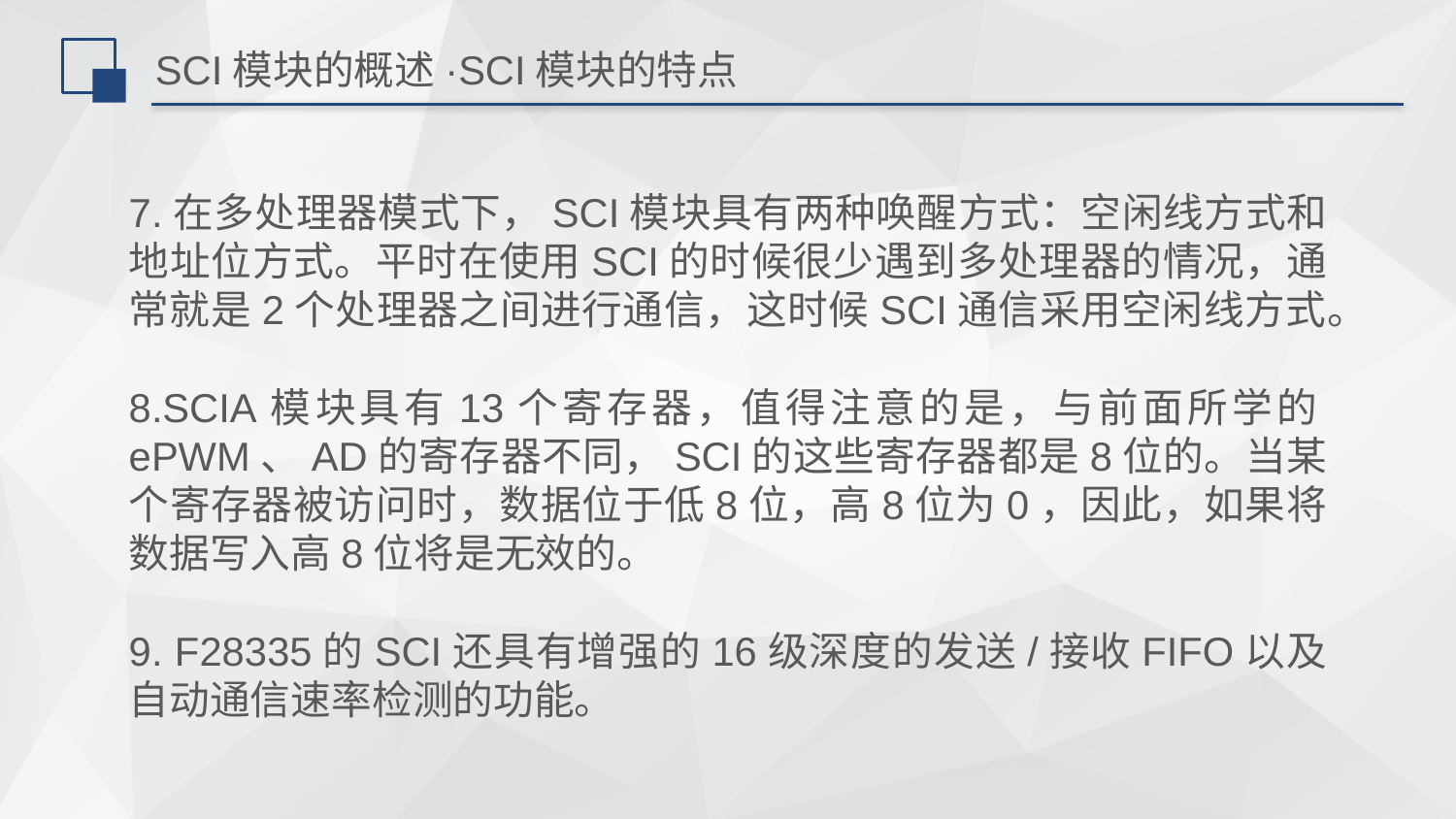

# SCI模块的概述·SCI模块的特点
7.在多处理器模式下，SCI模块具有两种唤醒方式：空闲线方式和地址位方式。平时在使用SCI的时候很少遇到多处理器的情况，通常就是2个处理器之间进行通信，这时候SCI通信采用空闲线方式。
8.SCIA模块具有13个寄存器，值得注意的是，与前面所学的ePWM、AD的寄存器不同，SCI的这些寄存器都是8位的。当某个寄存器被访问时，数据位于低8位，高8位为0，因此，如果将数据写入高8位将是无效的。
9. F28335的SCI还具有增强的16级深度的发送/接收FIFO以及自动通信速率检测的功能。